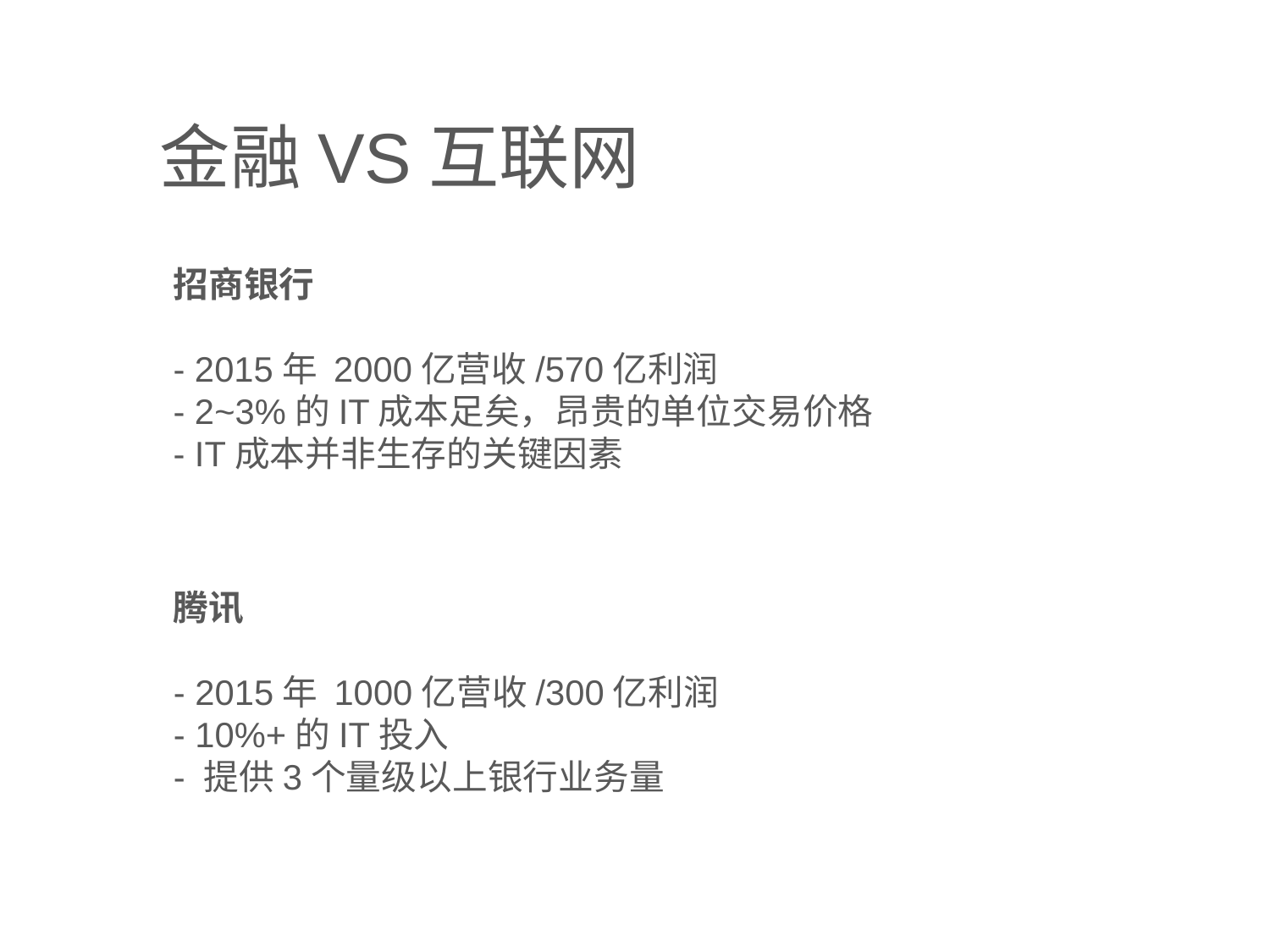

金融VS互联网
招商银行

- 2015年 2000亿营收/570亿利润
- 2~3%的IT成本足矣，昂贵的单位交易价格
- IT成本并非生存的关键因素
腾讯

- 2015年 1000亿营收/300亿利润
- 10%+的IT投入
- 提供3个量级以上银行业务量